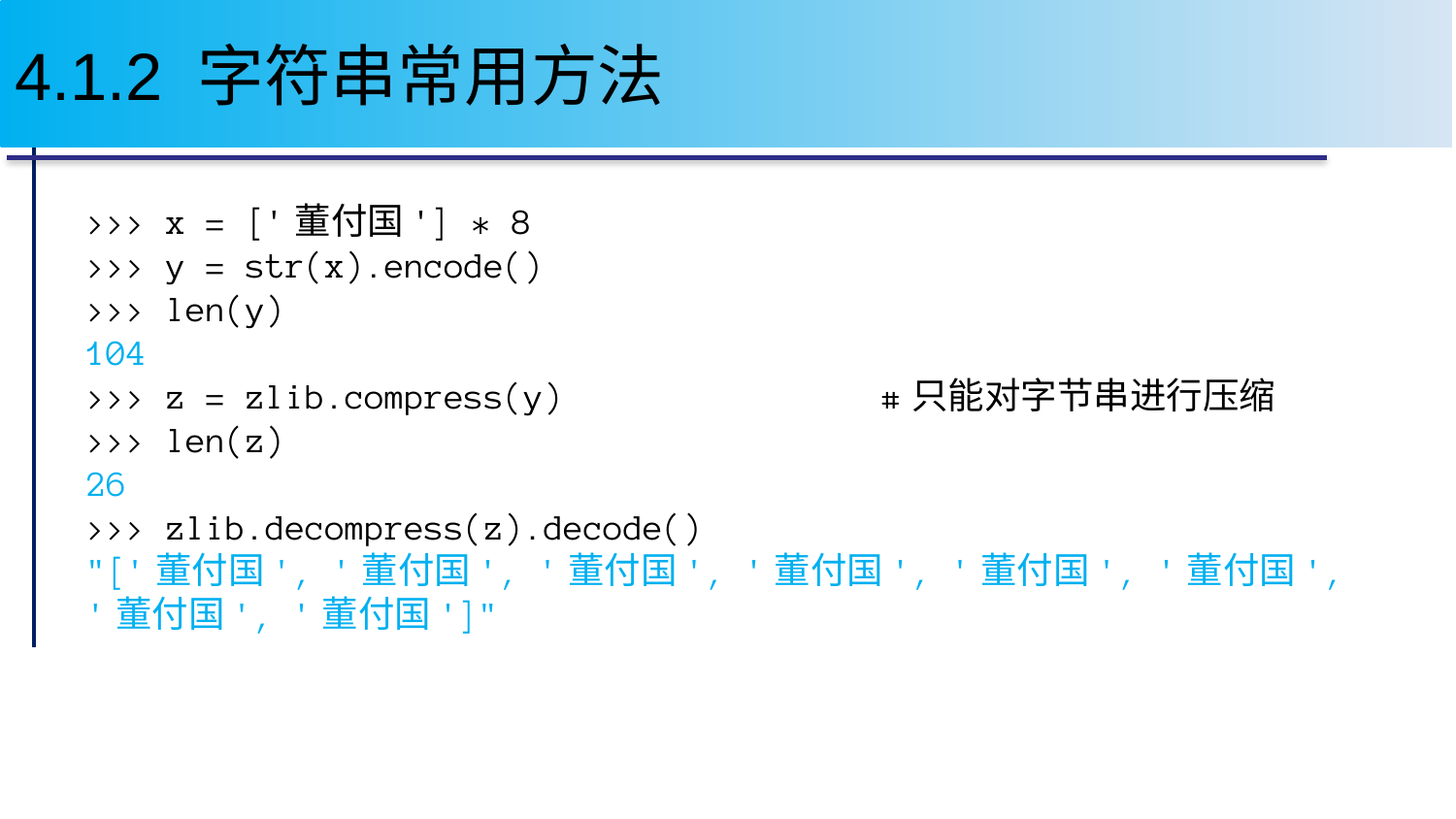

# 4.1.2 字符串常用方法
>>> x = ['董付国'] * 8
>>> y = str(x).encode()
>>> len(y)
104
>>> z = zlib.compress(y)                #只能对字节串进行压缩
>>> len(z)
26
>>> zlib.decompress(z).decode()
"['董付国', '董付国', '董付国', '董付国', '董付国', '董付国', '董付国', '董付国']"